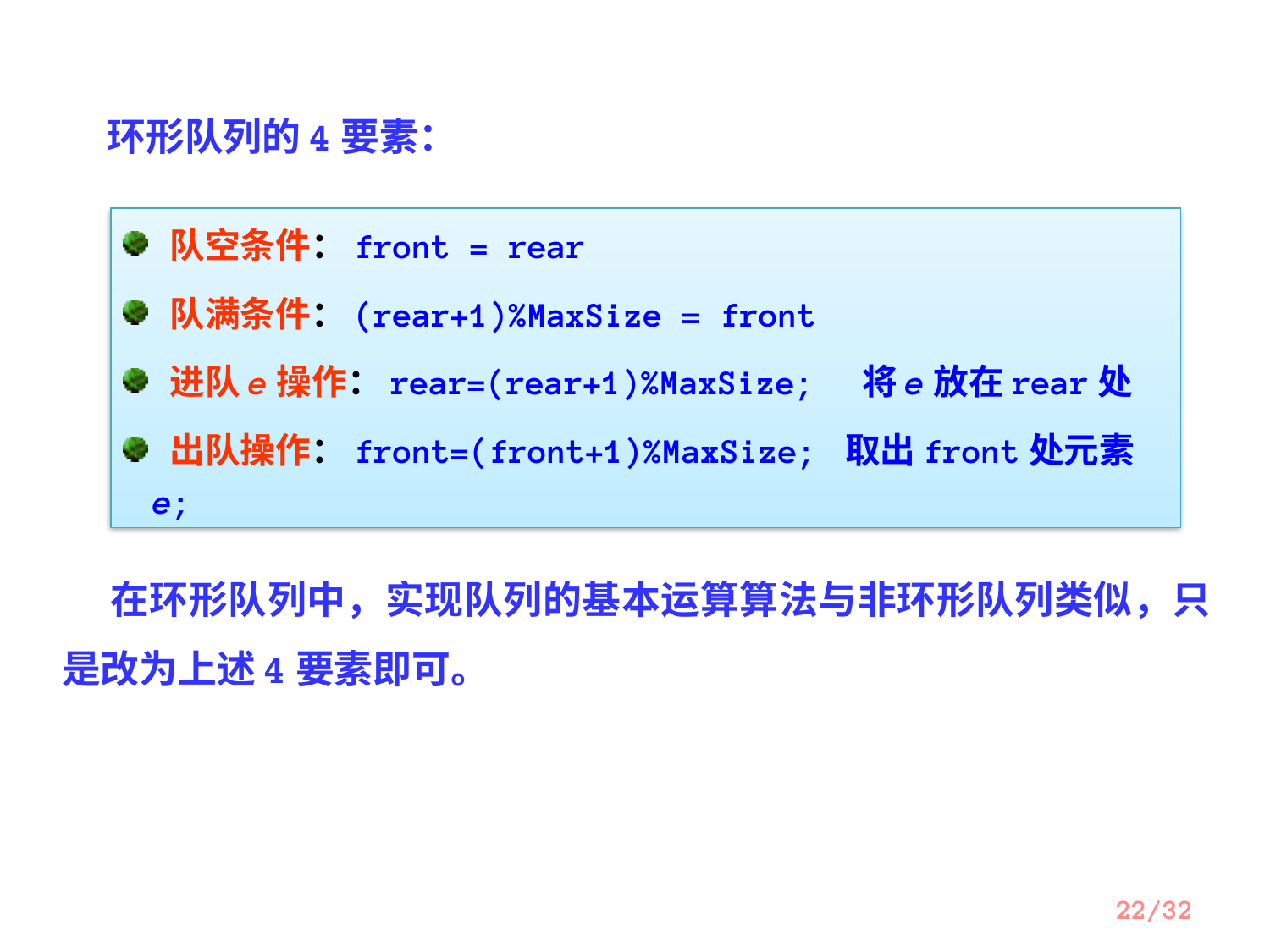

环形队列的4要素：
 队空条件：front = rear
 队满条件：(rear+1)%MaxSize = front
 进队e操作：rear=(rear+1)%MaxSize;  将e放在rear处
 出队操作：front=(front+1)%MaxSize; 取出front处元素e;
    在环形队列中，实现队列的基本运算算法与非环形队列类似，只是改为上述4要素即可。
22/32